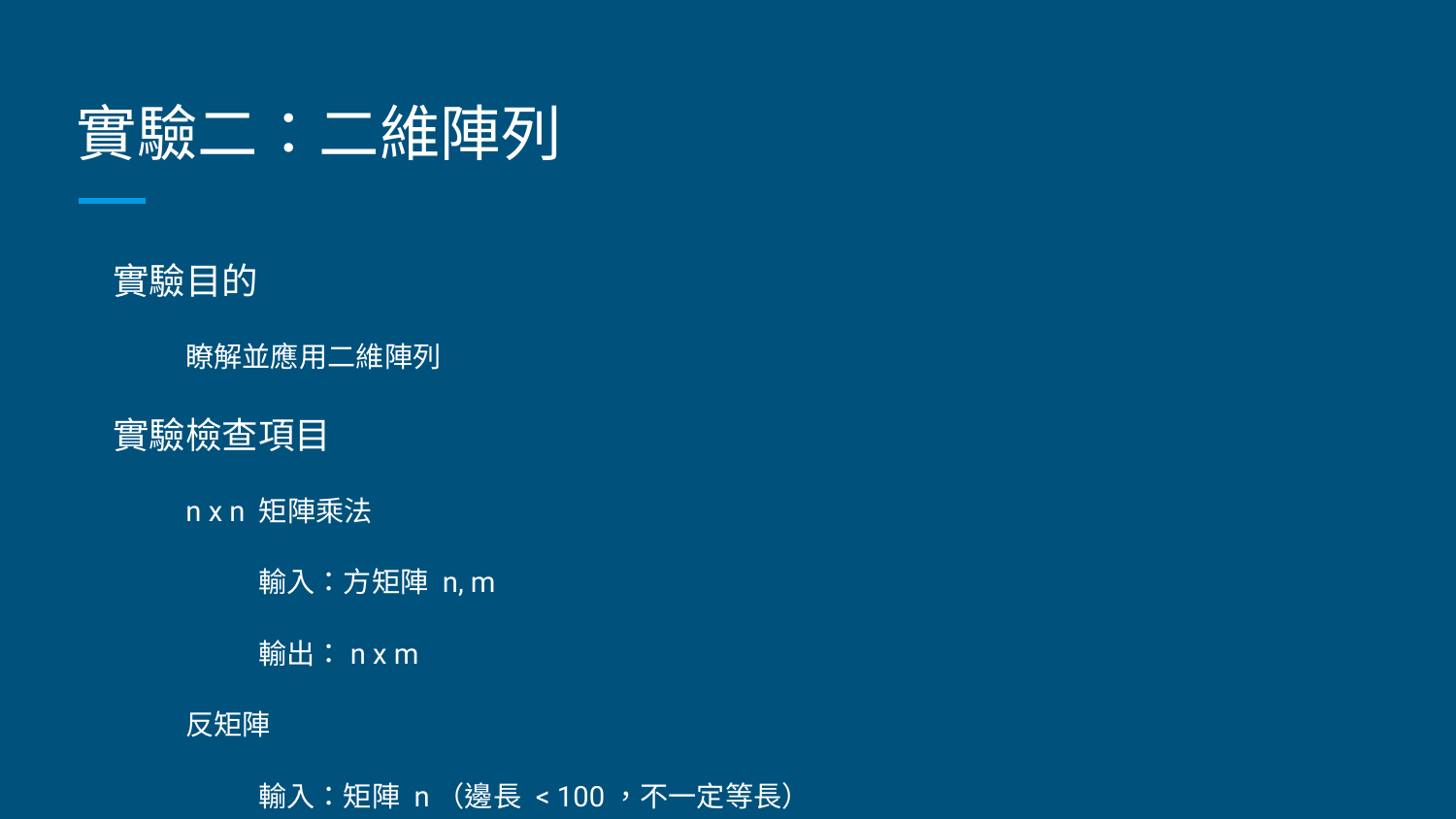

# 實驗二：二維陣列
實驗目的
瞭解並應用二維陣列
實驗檢查項目
n x n 矩陣乘法
輸入：方矩陣 n, m
輸出：n x m
反矩陣
輸入：矩陣 n（邊長 < 100，不一定等長）
輸出：n 的反矩陣